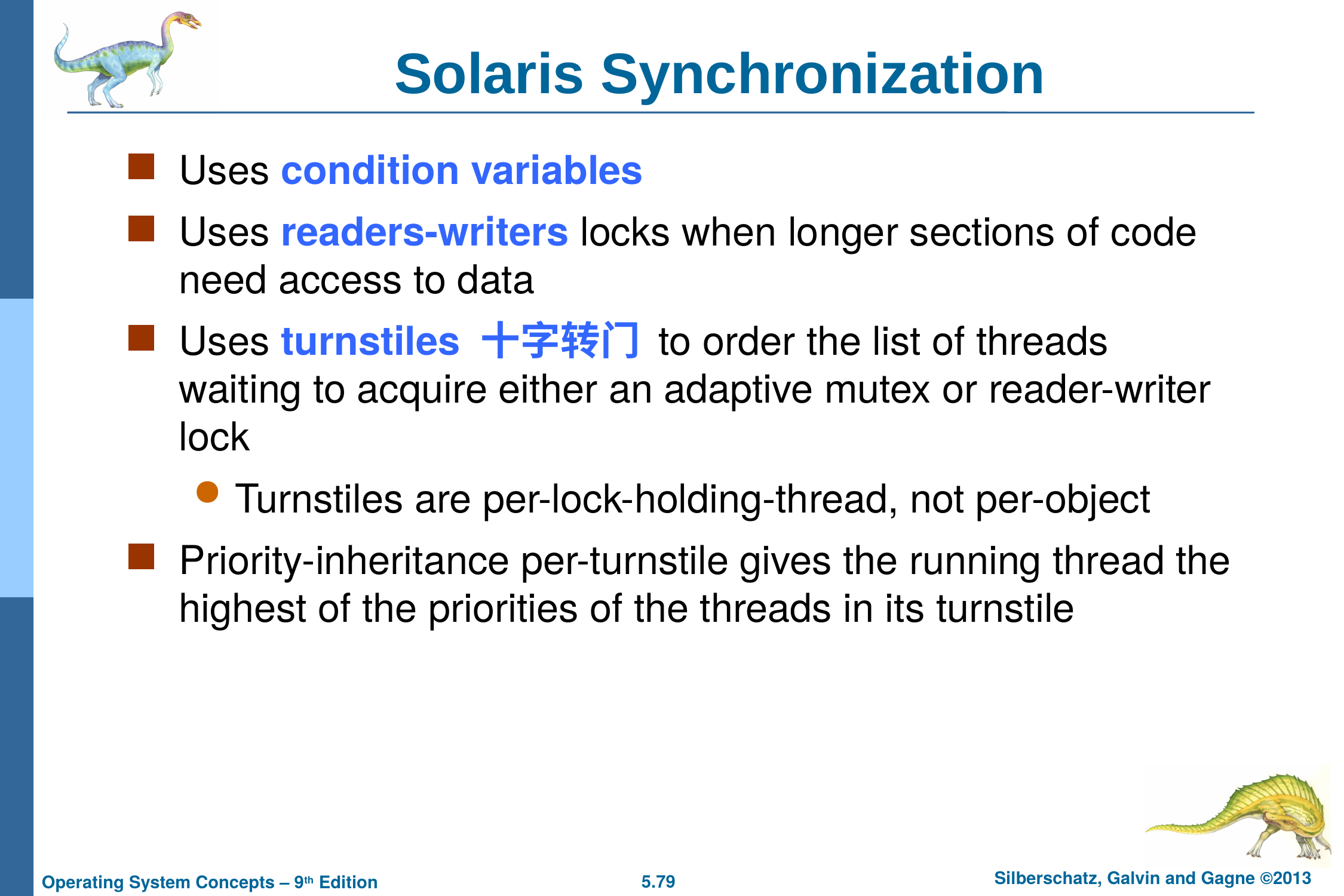

# Solaris Synchronization
Uses condition variables
Uses readers-writers locks when longer sections of code need access to data
Uses turnstiles 十字转门 to order the list of threads waiting to acquire either an adaptive mutex or reader-writer lock
Turnstiles are per-lock-holding-thread, not per-object
Priority-inheritance per-turnstile gives the running thread the highest of the priorities of the threads in its turnstile